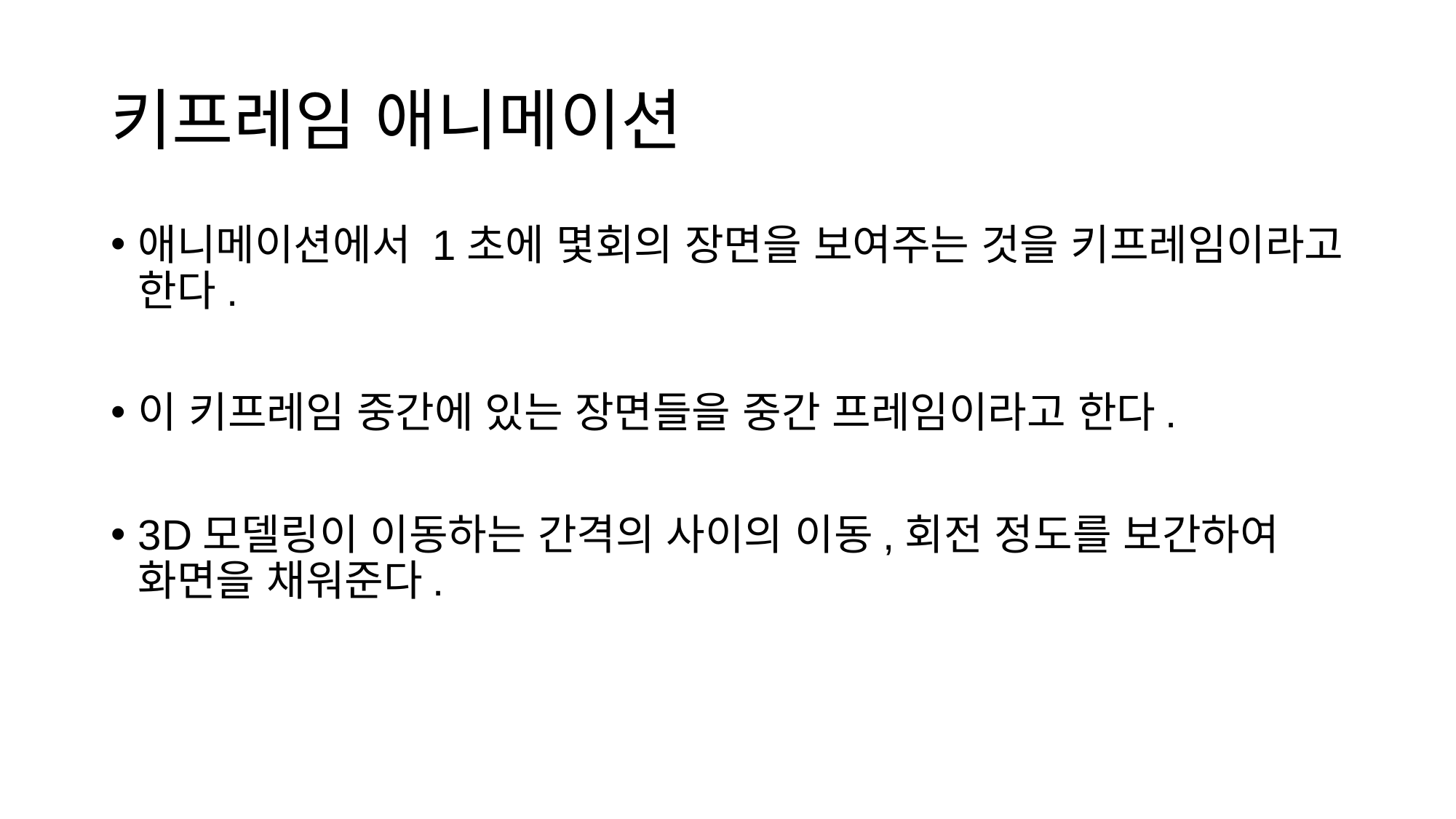

# 키프레임 애니메이션
애니메이션에서 1초에 몇회의 장면을 보여주는 것을 키프레임이라고 한다.

이 키프레임 중간에 있는 장면들을 중간 프레임이라고 한다.

3D모델링이 이동하는 간격의 사이의 이동,회전 정도를 보간하여 화면을 채워준다.